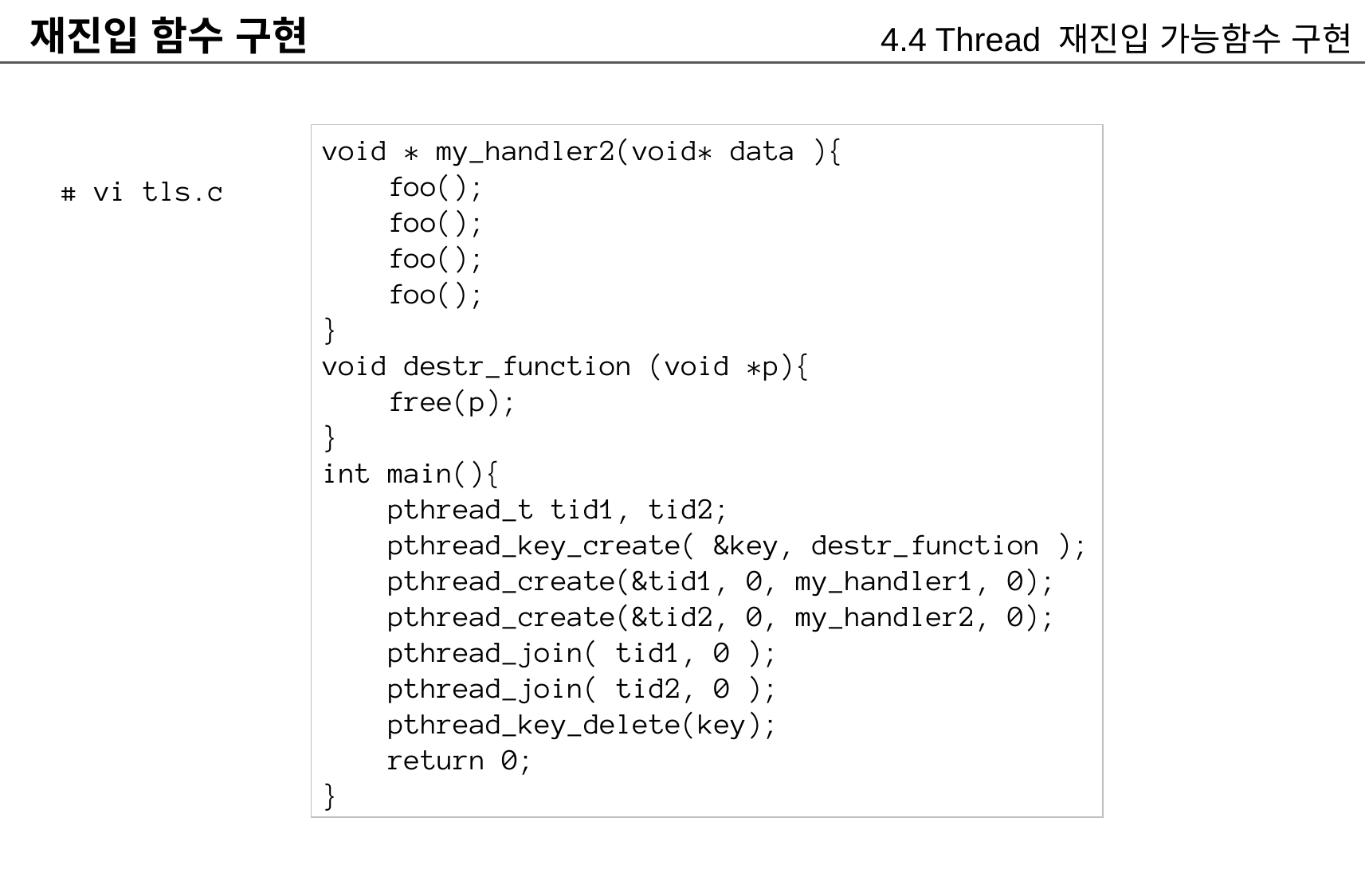

# 재진입 함수 구현
4.4 Thread 재진입 가능함수 구현

void * my_handler2(void* data ){
    foo();
    foo();
    foo();
    foo();
}
void destr_function (void *p){
    free(p);
}
int main(){
    pthread_t tid1, tid2;
    pthread_key_create( &key, destr_function );
    pthread_create(&tid1, 0, my_handler1, 0);
    pthread_create(&tid2, 0, my_handler2, 0);
    pthread_join( tid1, 0 );
    pthread_join( tid2, 0 );
    pthread_key_delete(key);
    return 0;
}
# vi tls.c